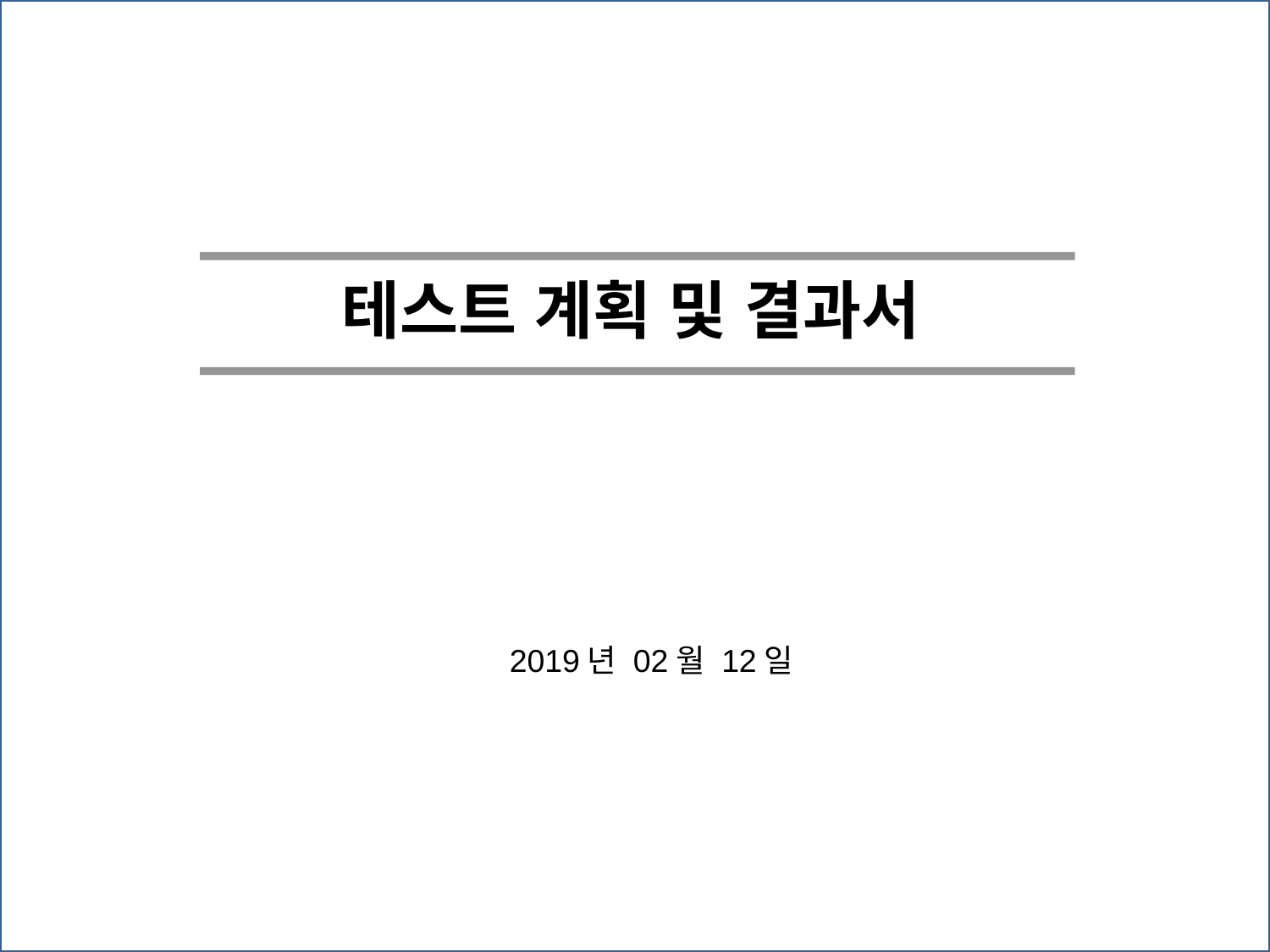

테스트 계획 및 결과서

2019년 02월 12일